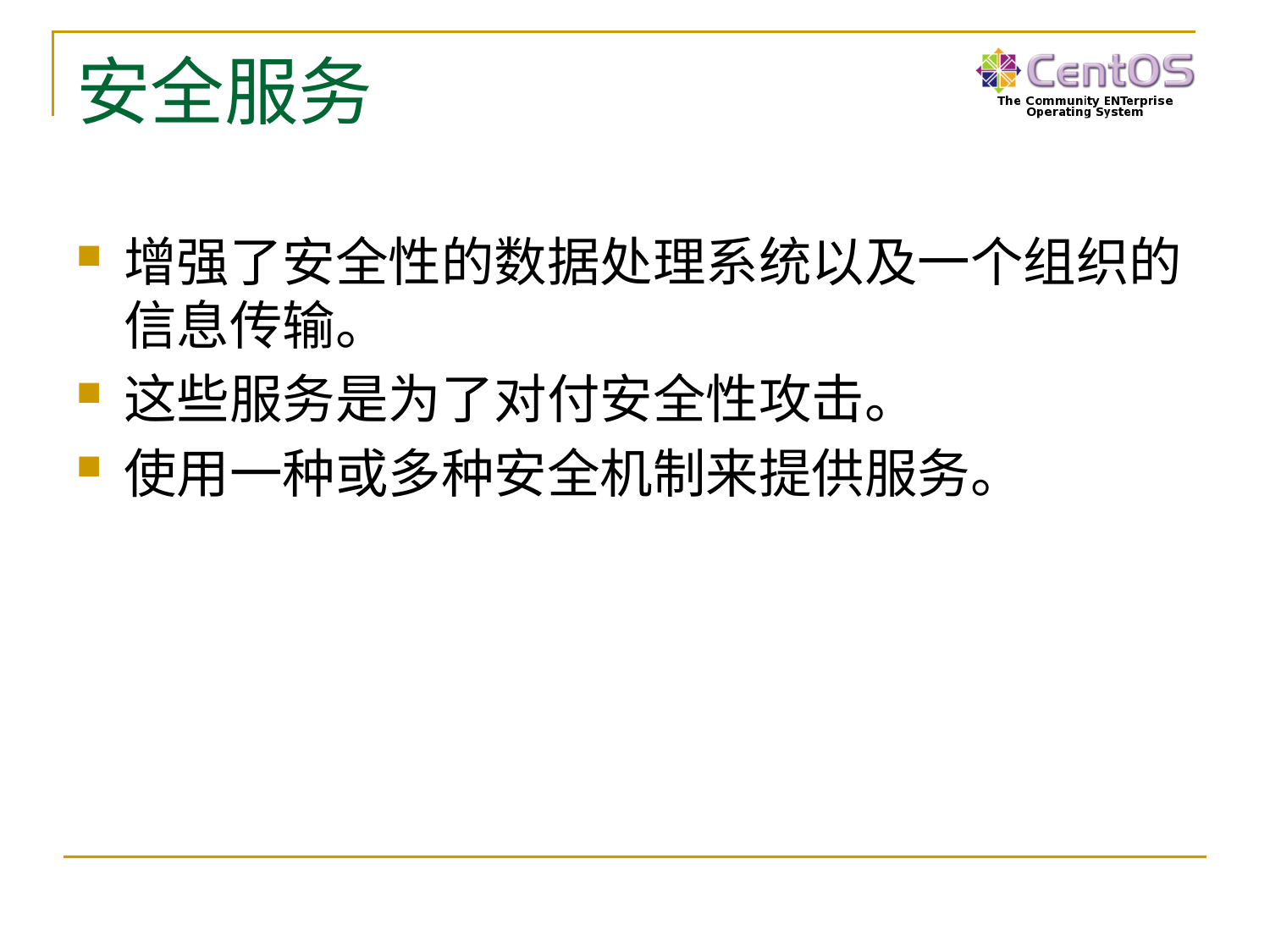

# 安全服务
增强了安全性的数据处理系统以及一个组织的信息传输。
这些服务是为了对付安全性攻击。
使用一种或多种安全机制来提供服务。